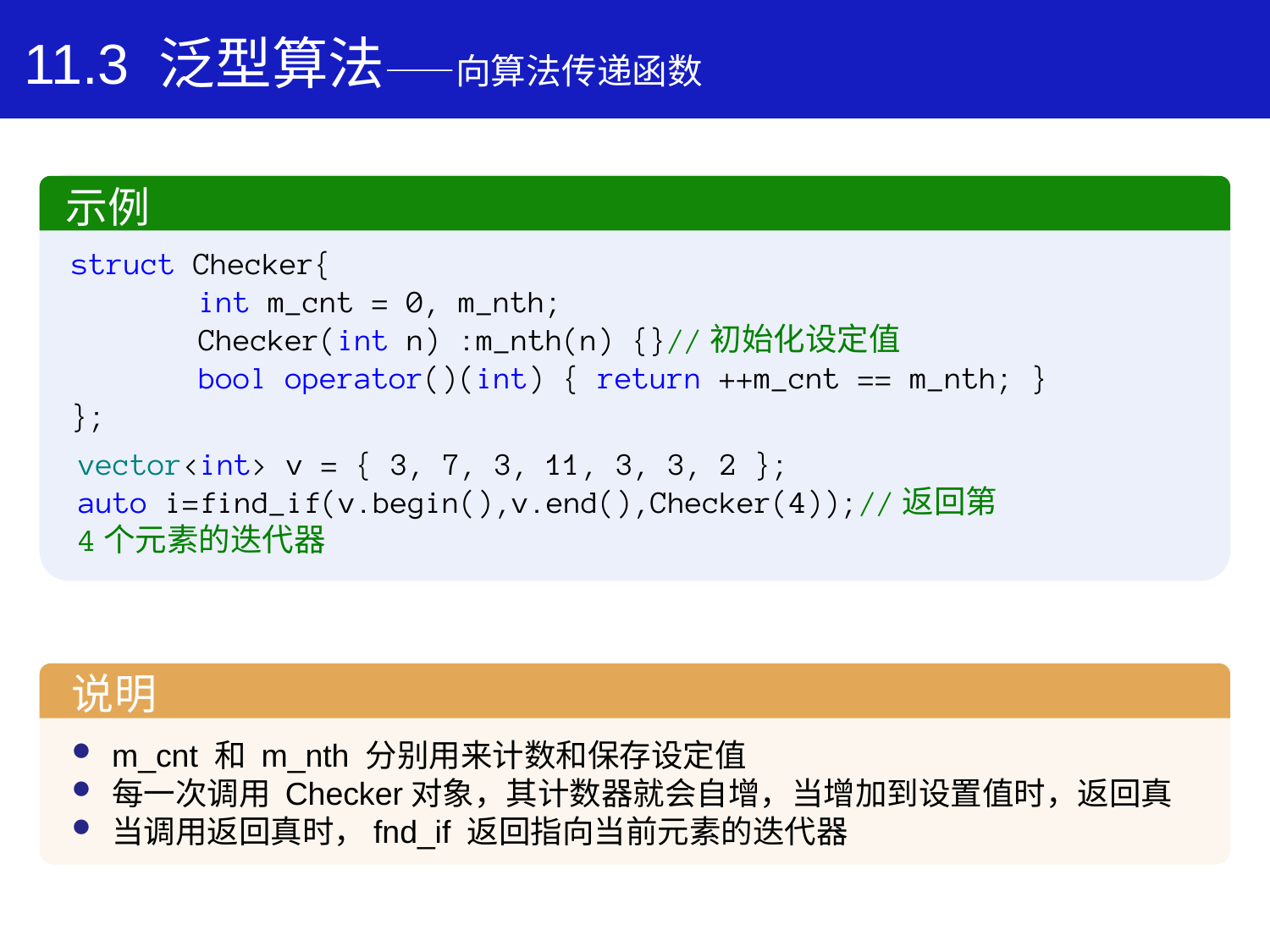

11.3 泛型算法——向算法传递函数
示例

struct Checker{
	int m_cnt = 0, m_nth;
	Checker(int n) :m_nth(n) {}//初始化设定值
	bool operator()(int) { return ++m_cnt == m_nth; }
};
vector<int> v = { 3, 7, 3, 11, 3, 3, 2 };
auto i=find_if(v.begin(),v.end(),Checker(4));//返回第
4个元素的迭代器
说明

m_cnt 和 m_nth 分别用来计数和保存设定值
每一次调用 Checker对象，其计数器就会自增，当增加到设置值时，返回真
当调用返回真时，fnd_if 返回指向当前元素的迭代器
59